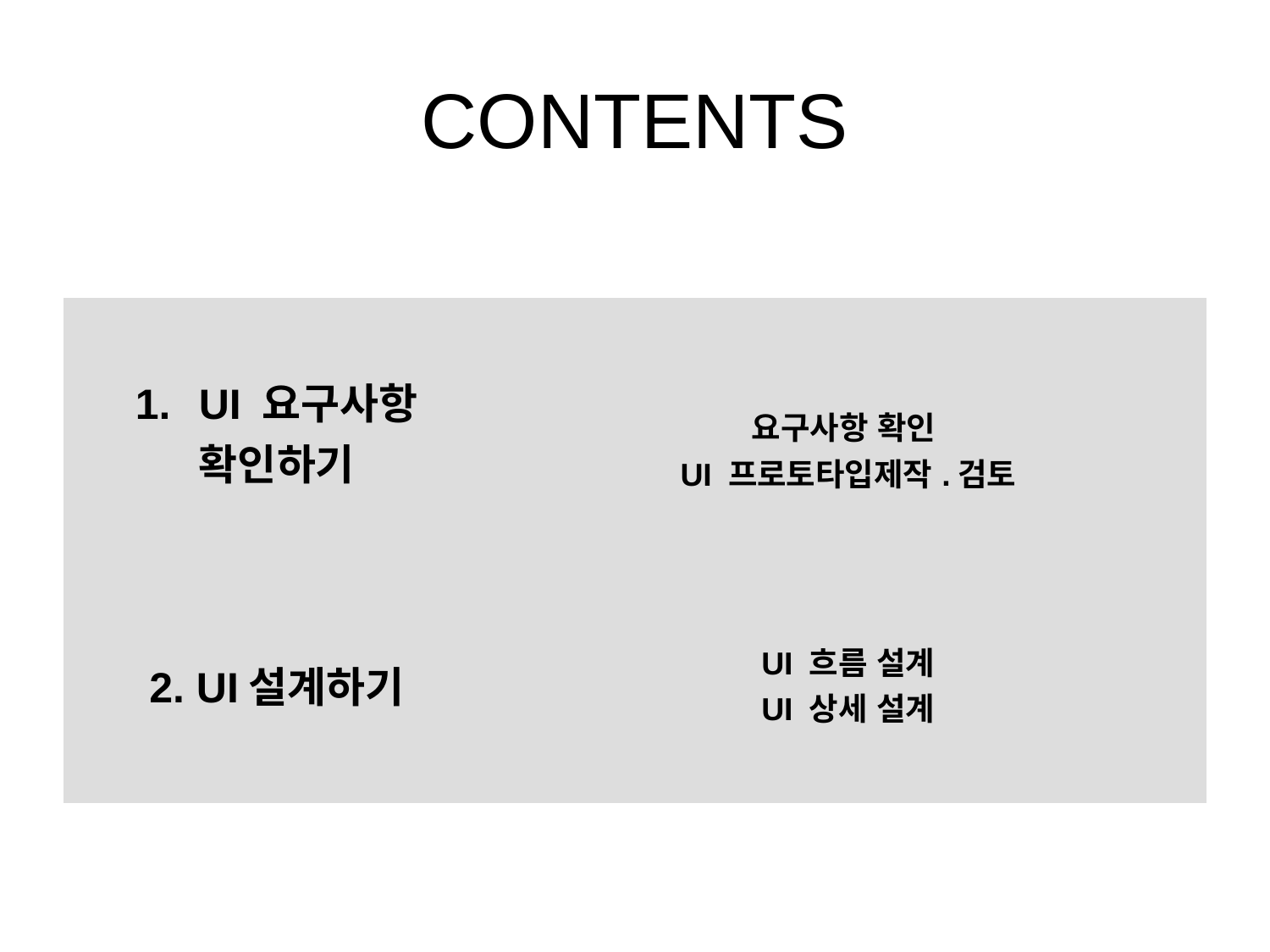

# CONTENTS
| UI 요구사항 확인하기 | 요구사항 확인 UI 프로토타입제작.검토 |
| --- | --- |
| 2. UI설계하기 | UI 흐름 설계 UI 상세 설계 |